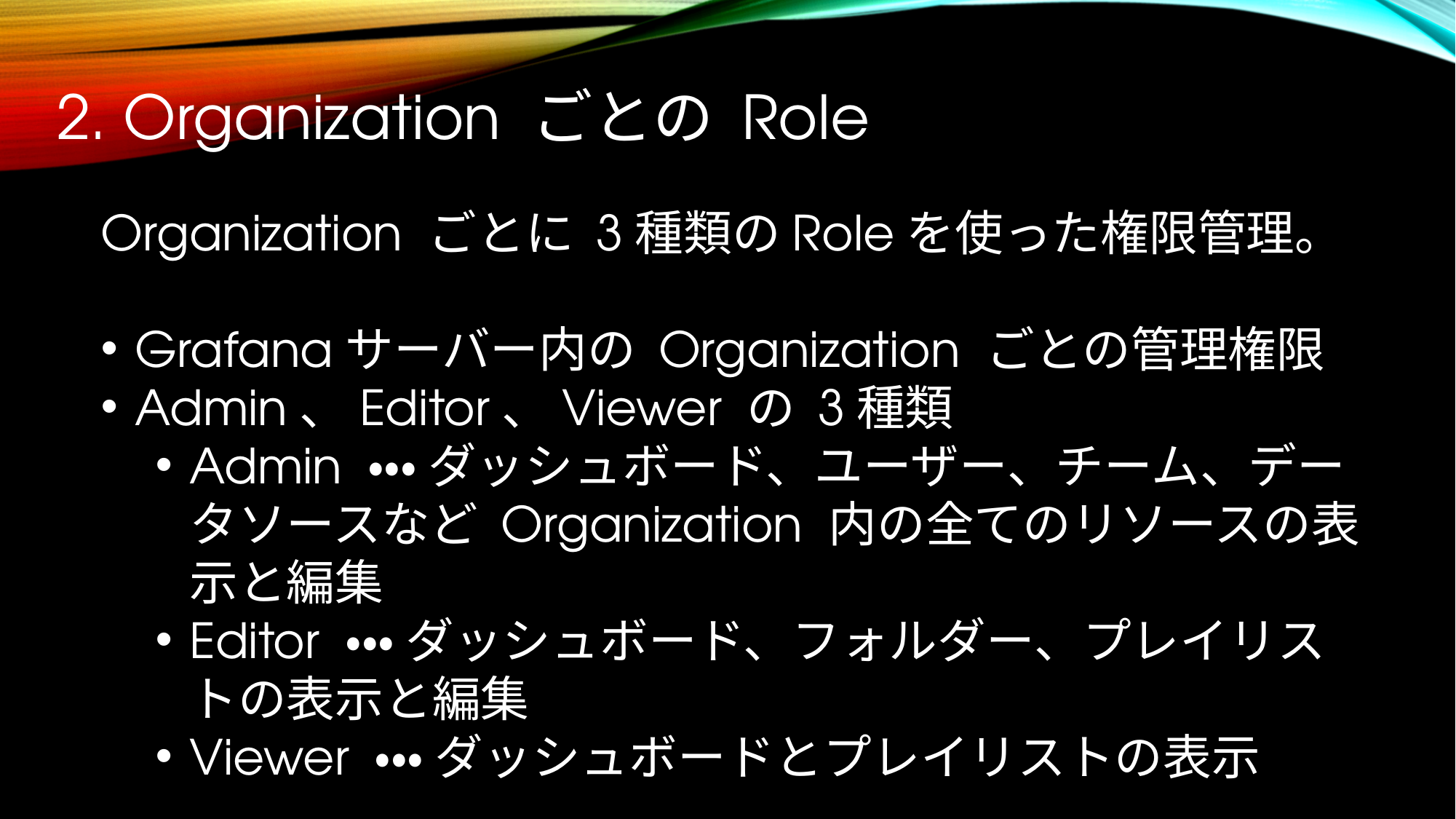

# 2. Organization ごとの Role
Organization ごとに 3種類のRoleを使った権限管理。

Grafanaサーバー内の Organization ごとの管理権限
Admin、Editor、Viewer の 3種類
Admin ・・・ ダッシュボード、ユーザー、チーム、データソースなど Organization 内の全てのリソースの表示と編集
Editor ・・・ ダッシュボード、フォルダー、プレイリストの表示と編集
Viewer ・・・ ダッシュボードとプレイリストの表示